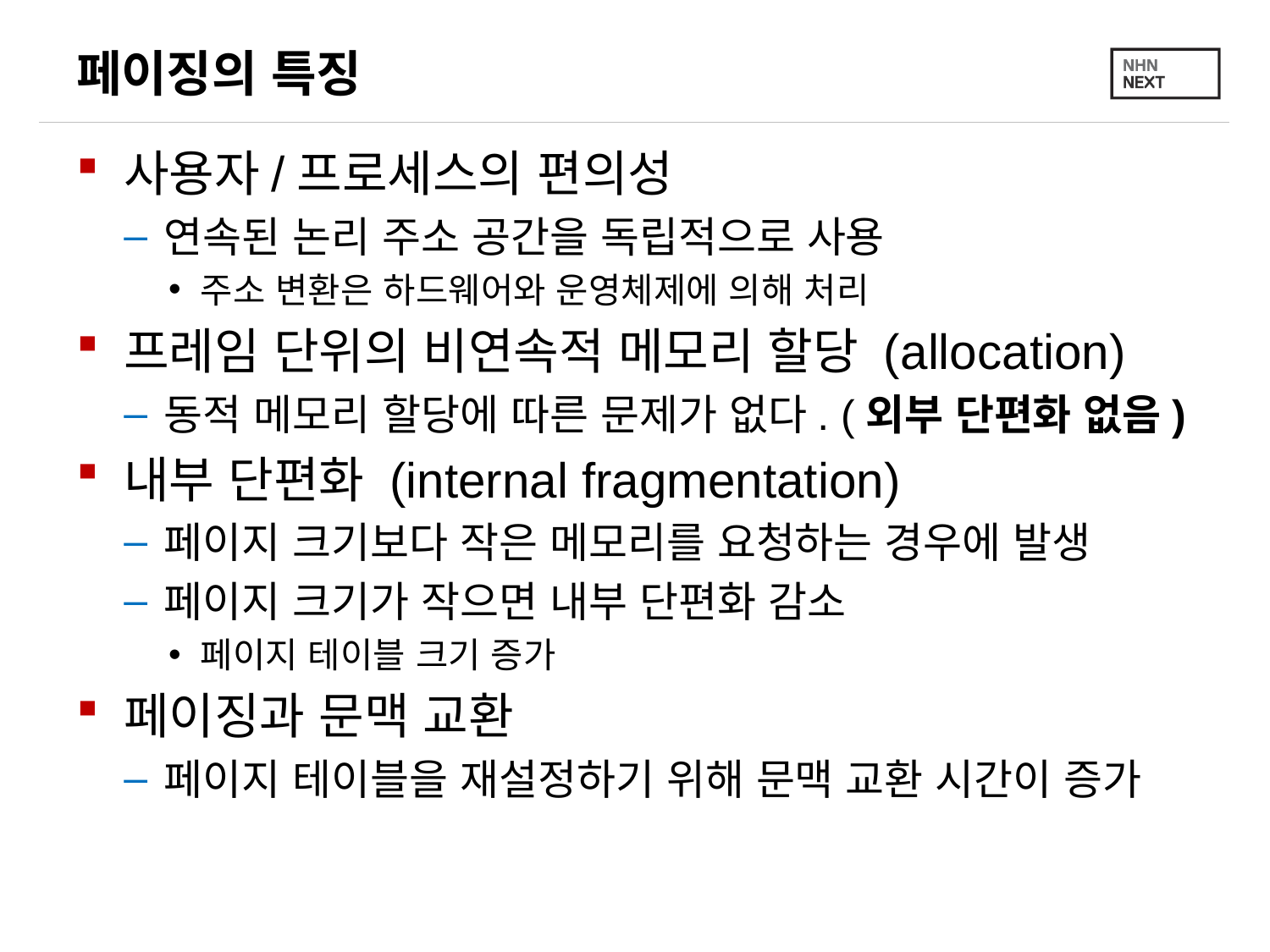

# 페이징의 특징
사용자/프로세스의 편의성
연속된 논리 주소 공간을 독립적으로 사용
주소 변환은 하드웨어와 운영체제에 의해 처리
프레임 단위의 비연속적 메모리 할당 (allocation)
동적 메모리 할당에 따른 문제가 없다. (외부 단편화 없음)
내부 단편화 (internal fragmentation)
페이지 크기보다 작은 메모리를 요청하는 경우에 발생
페이지 크기가 작으면 내부 단편화 감소
페이지 테이블 크기 증가
페이징과 문맥 교환
페이지 테이블을 재설정하기 위해 문맥 교환 시간이 증가